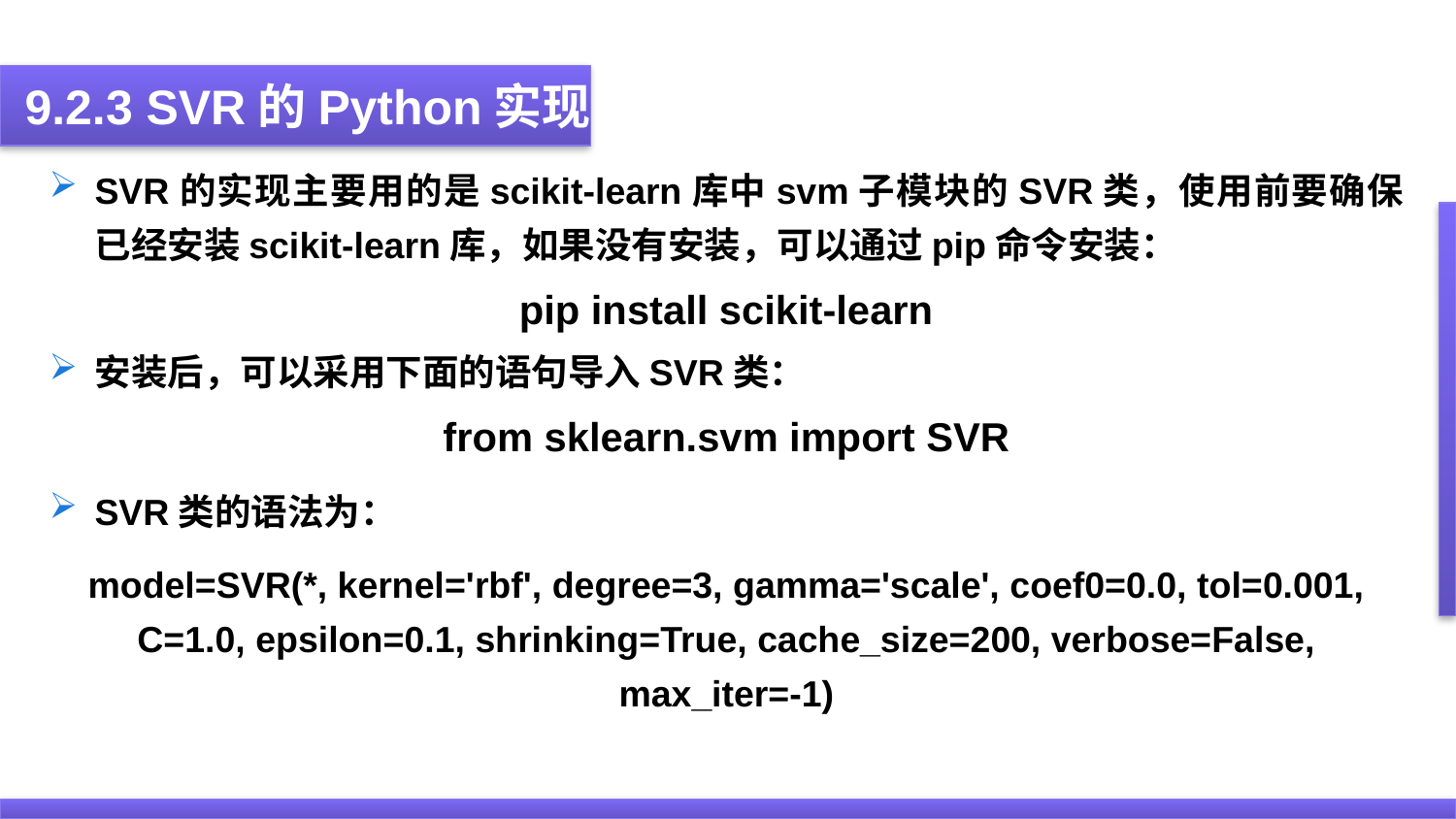

9.2.3 SVR的Python实现
SVR的实现主要用的是scikit-learn库中svm子模块的SVR类，使用前要确保已经安装scikit-learn库，如果没有安装，可以通过pip命令安装：
pip install scikit-learn
安装后，可以采用下面的语句导入SVR类：
from sklearn.svm import SVR
SVR类的语法为：
model=SVR(*, kernel='rbf', degree=3, gamma='scale', coef0=0.0, tol=0.001, C=1.0, epsilon=0.1, shrinking=True, cache_size=200, verbose=False, max_iter=-1)